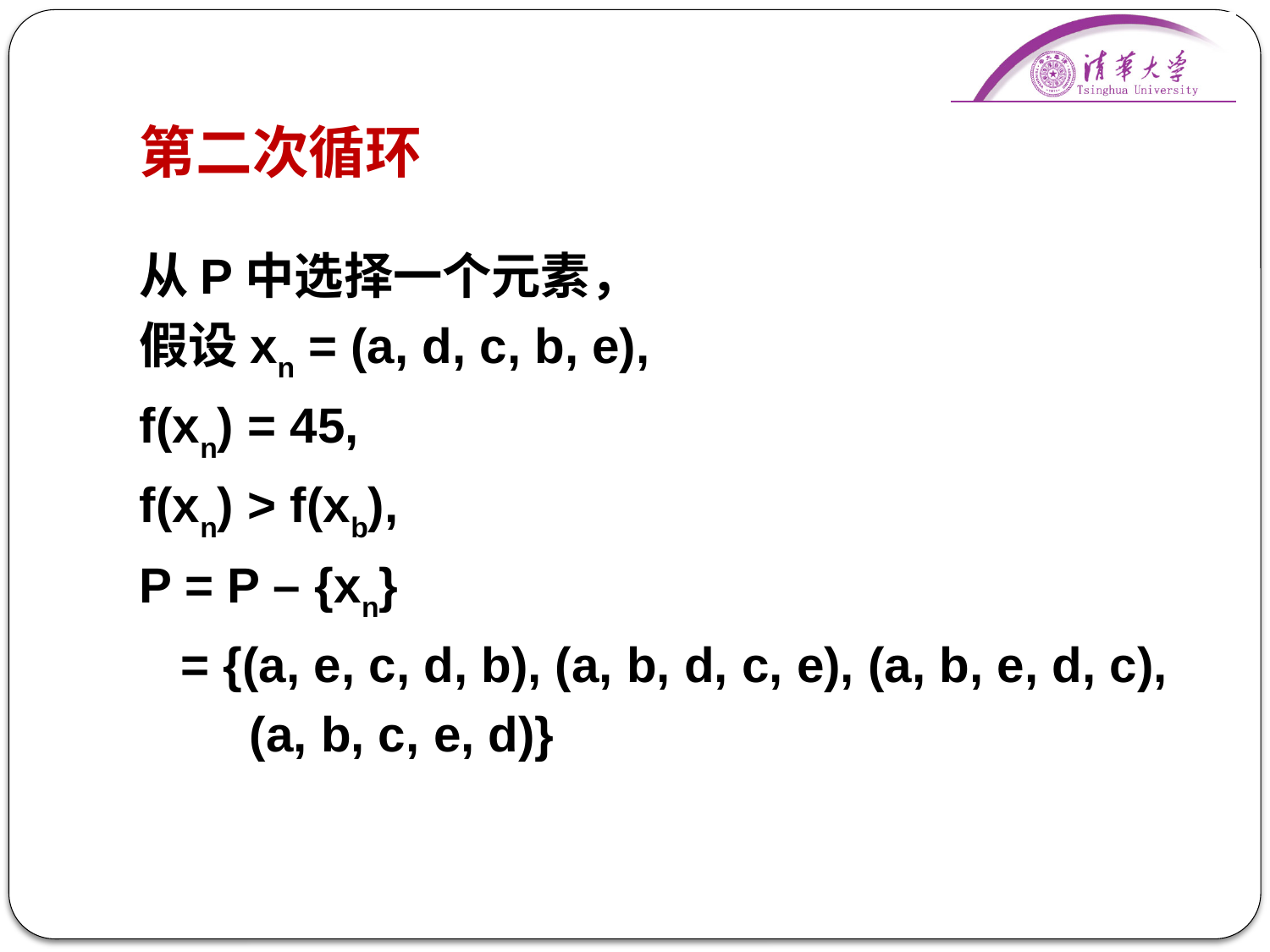

# 第二次循环
从P中选择一个元素，
假设xn = (a, d, c, b, e),
f(xn) = 45,
f(xn) > f(xb),
P = P – {xn}
   = {(a, e, c, d, b), (a, b, d, c, e), (a, b, e, d, c),
        (a, b, c, e, d)}